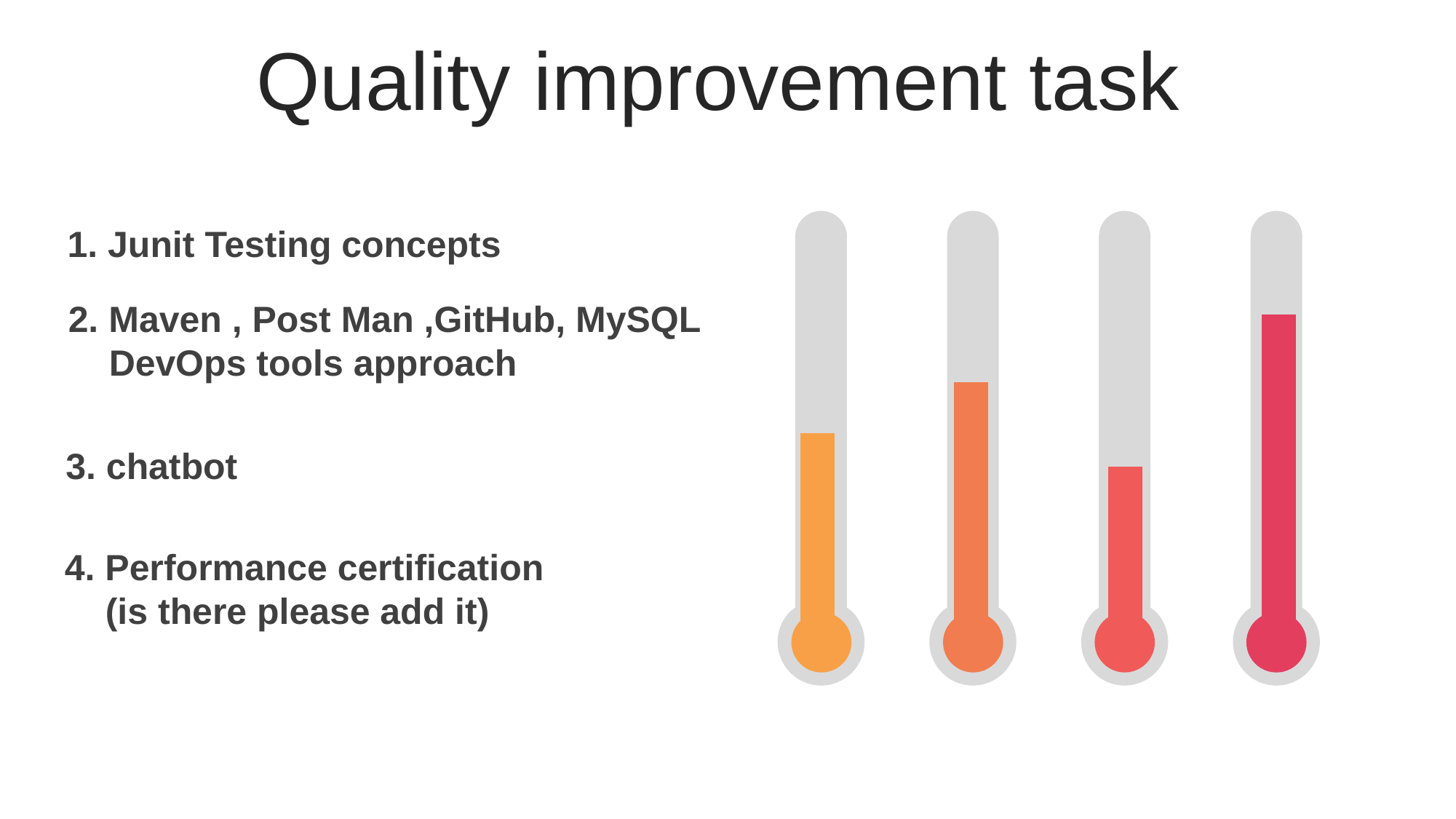

Quality improvement task

1. Junit Testing concepts

### Chart

| Category | 계열 1 |
|---|---|
| 항목 1 | 60.0 |
| 항목 2 | 75.0 |
| 항목 3 | 50.0 |
| 항목 4 | 95.0 |
2. Maven , Post Man ,GitHub, MySQL
    DevOps tools approach
3. chatbot
4. Performance certification
    (is there please add it)